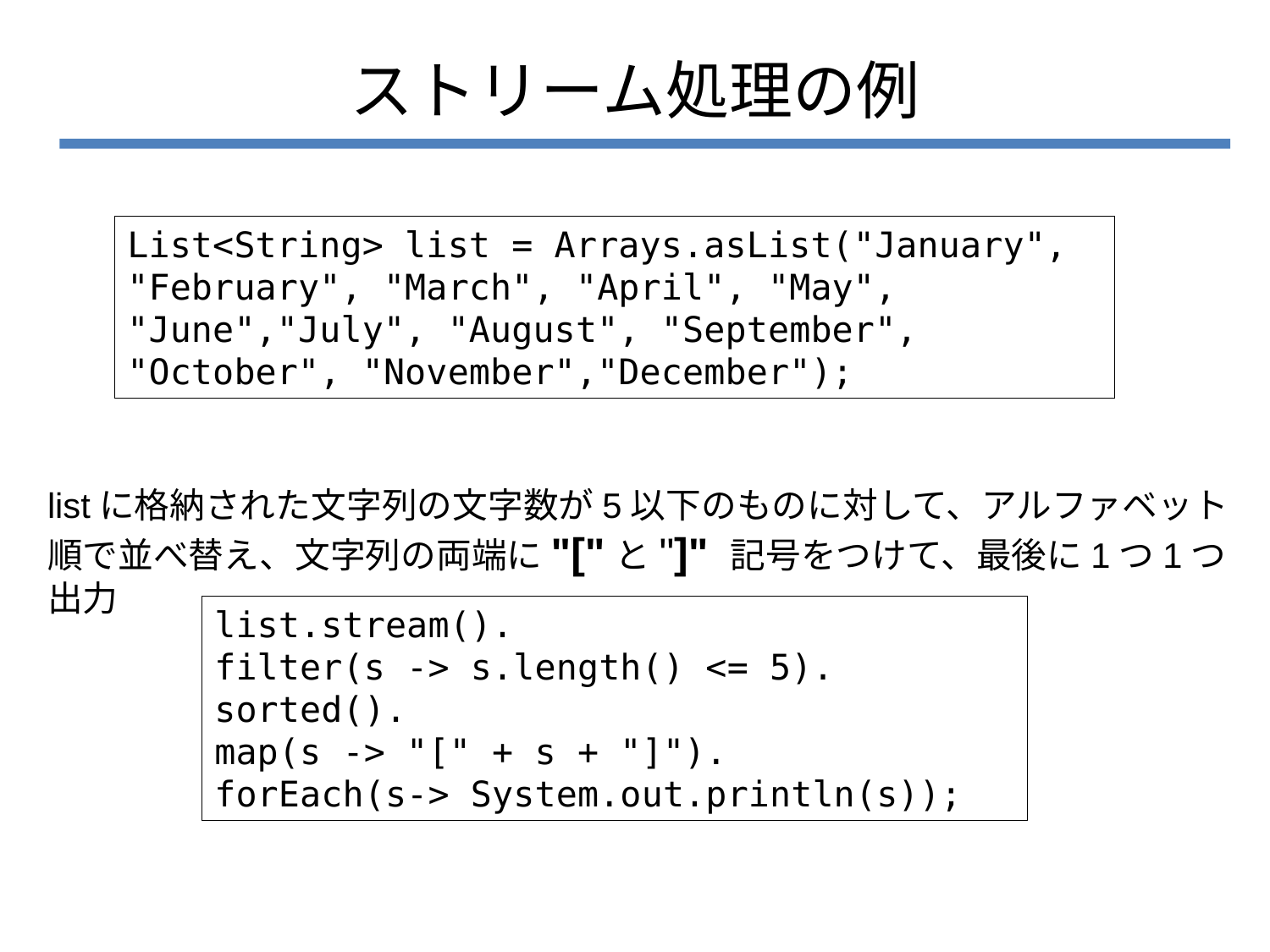

# ストリーム処理の例
List<String> list = Arrays.asList("January", "February", "March", "April", "May", "June","July", "August", "September", "October", "November","December");
listに格納された文字列の文字数が5以下のものに対して、アルファベット順で並べ替え、文字列の両端に"["と"]" 記号をつけて、最後に1つ1つ出力
list.stream().
filter(s -> s.length() <= 5).
sorted().
map(s -> "[" + s + "]").
forEach(s-> System.out.println(s));